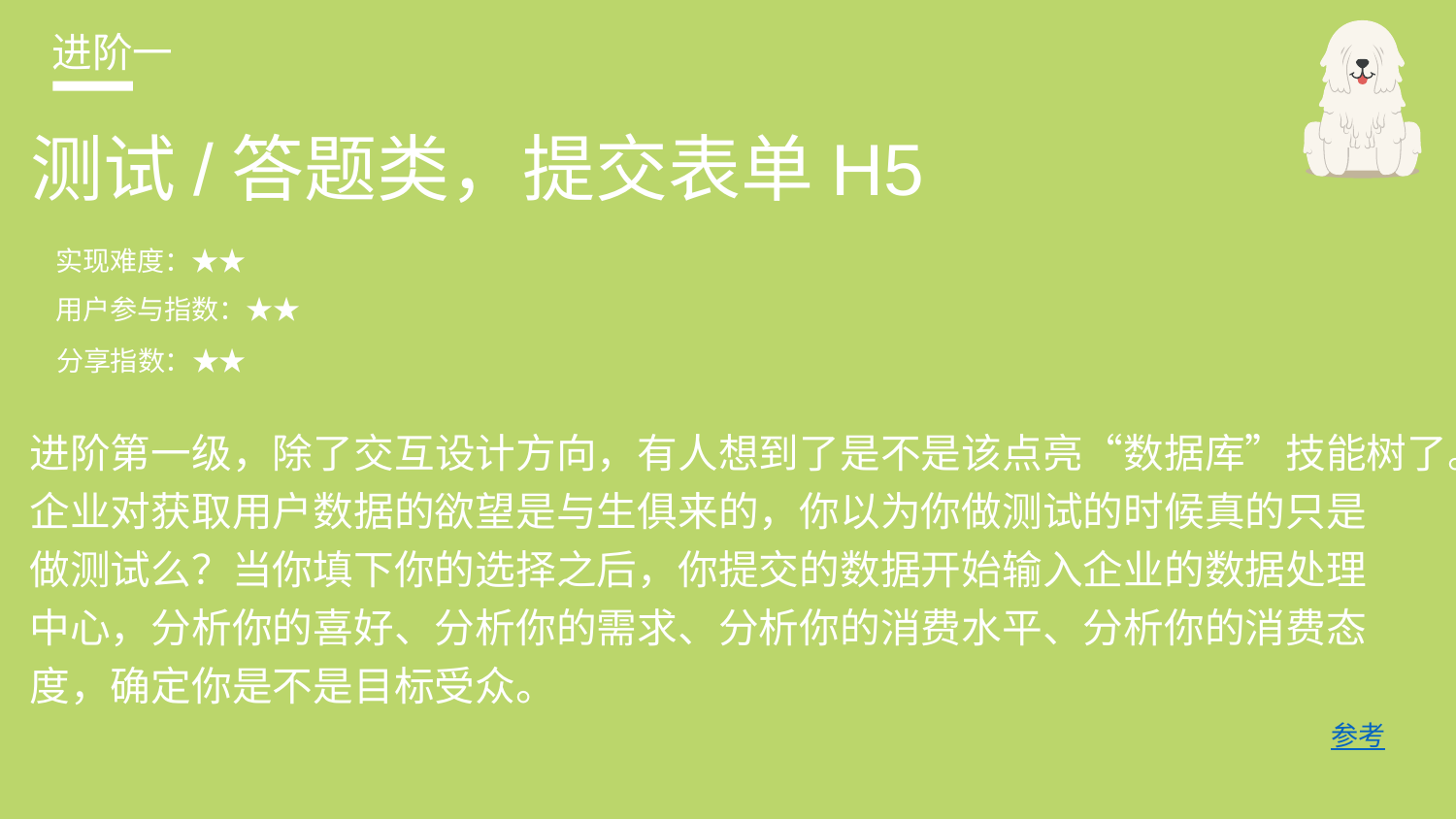

进阶一

测试/答题类，提交表单H5
实现难度：★★
用户参与指数：★★
分享指数：★★
进阶第一级，除了交互设计方向，有人想到了是不是该点亮“数据库”技能树了。
企业对获取用户数据的欲望是与生俱来的，你以为你做测试的时候真的只是
做测试么？当你填下你的选择之后，你提交的数据开始输入企业的数据处理
中心，分析你的喜好、分析你的需求、分析你的消费水平、分析你的消费态
度，确定你是不是目标受众。
参考